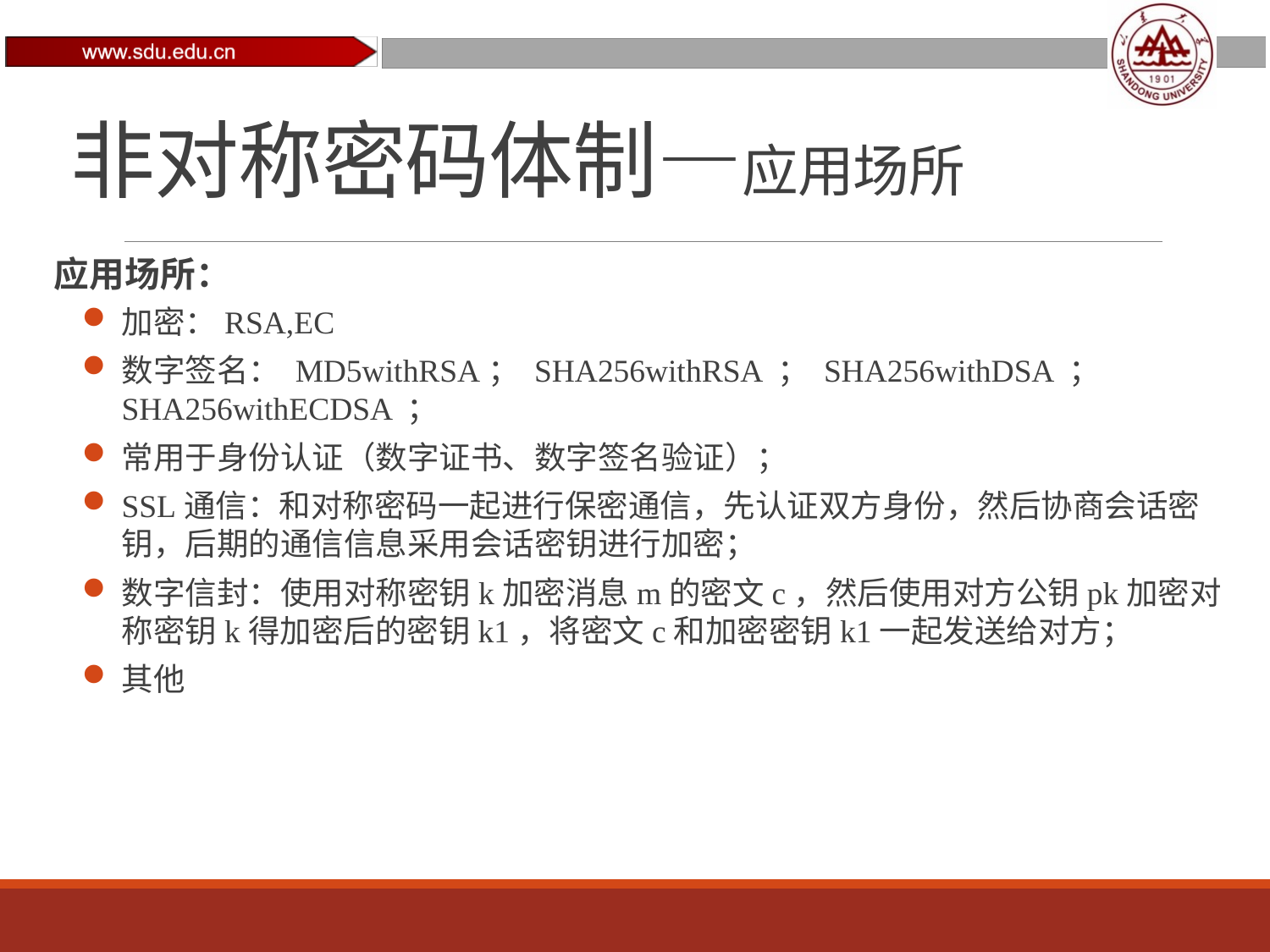

# 非对称密码体制—应用场所
应用场所：
加密：RSA,EC
数字签名： MD5withRSA； SHA256withRSA ； SHA256withDSA ； SHA256withECDSA ；
常用于身份认证（数字证书、数字签名验证）；
SSL通信：和对称密码一起进行保密通信，先认证双方身份，然后协商会话密钥，后期的通信信息采用会话密钥进行加密；
数字信封：使用对称密钥k加密消息m的密文c，然后使用对方公钥pk加密对称密钥k得加密后的密钥k1，将密文c和加密密钥k1一起发送给对方；
其他